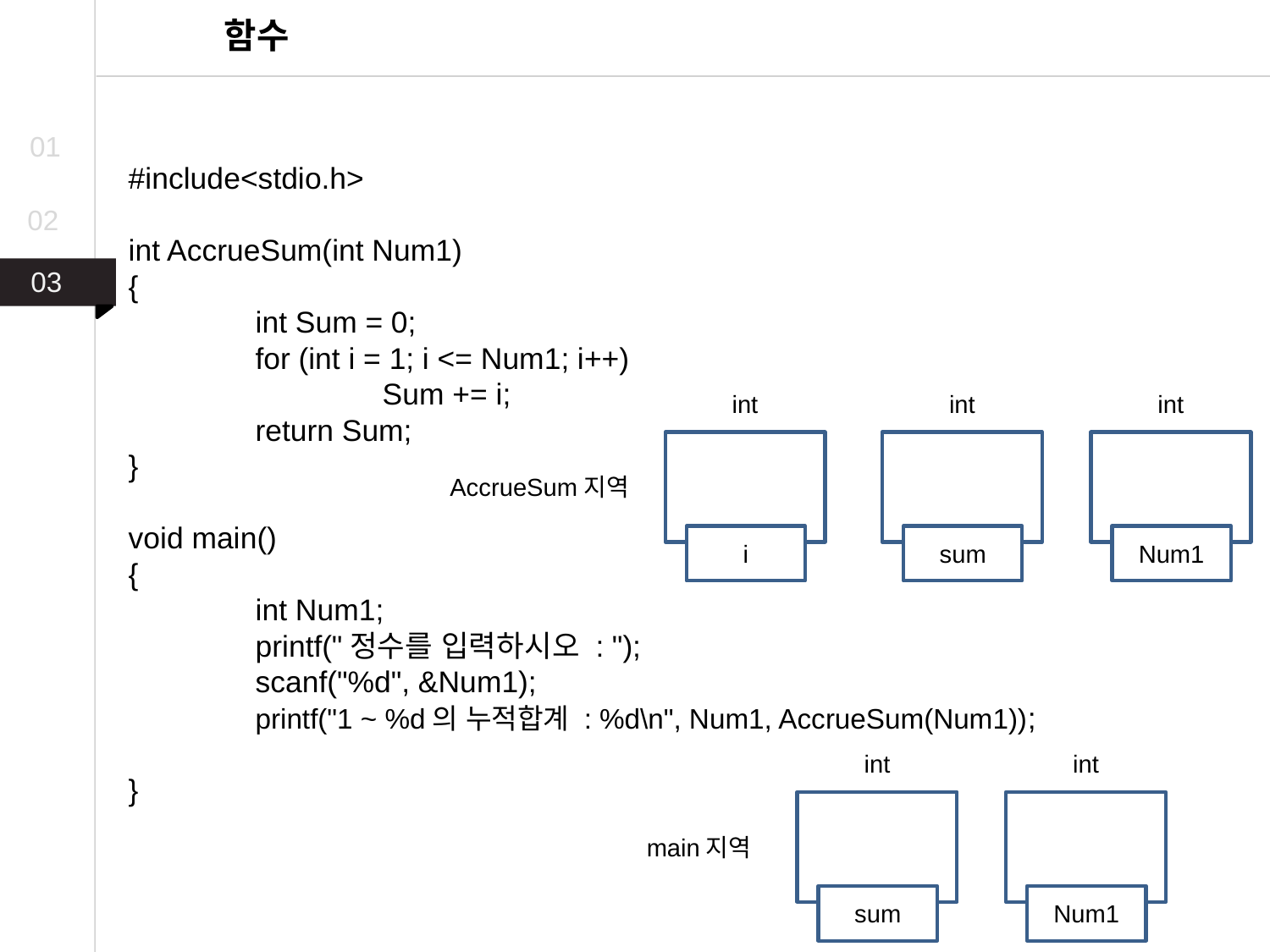

함수
01
#include<stdio.h>

int AccrueSum(int Num1)
{
	int Sum = 0;
	for (int i = 1; i <= Num1; i++)
		Sum += i;
	return Sum;
}

void main()
{
	int Num1;
	printf("정수를 입력하시오 : ");
	scanf("%d", &Num1);
	printf("1 ~ %d의 누적합계 : %d\n", Num1, AccrueSum(Num1));

}
02
03

03
02

int
int
int

AccrueSum지역
i
sum
Num1
int
int

main지역
sum
Num1